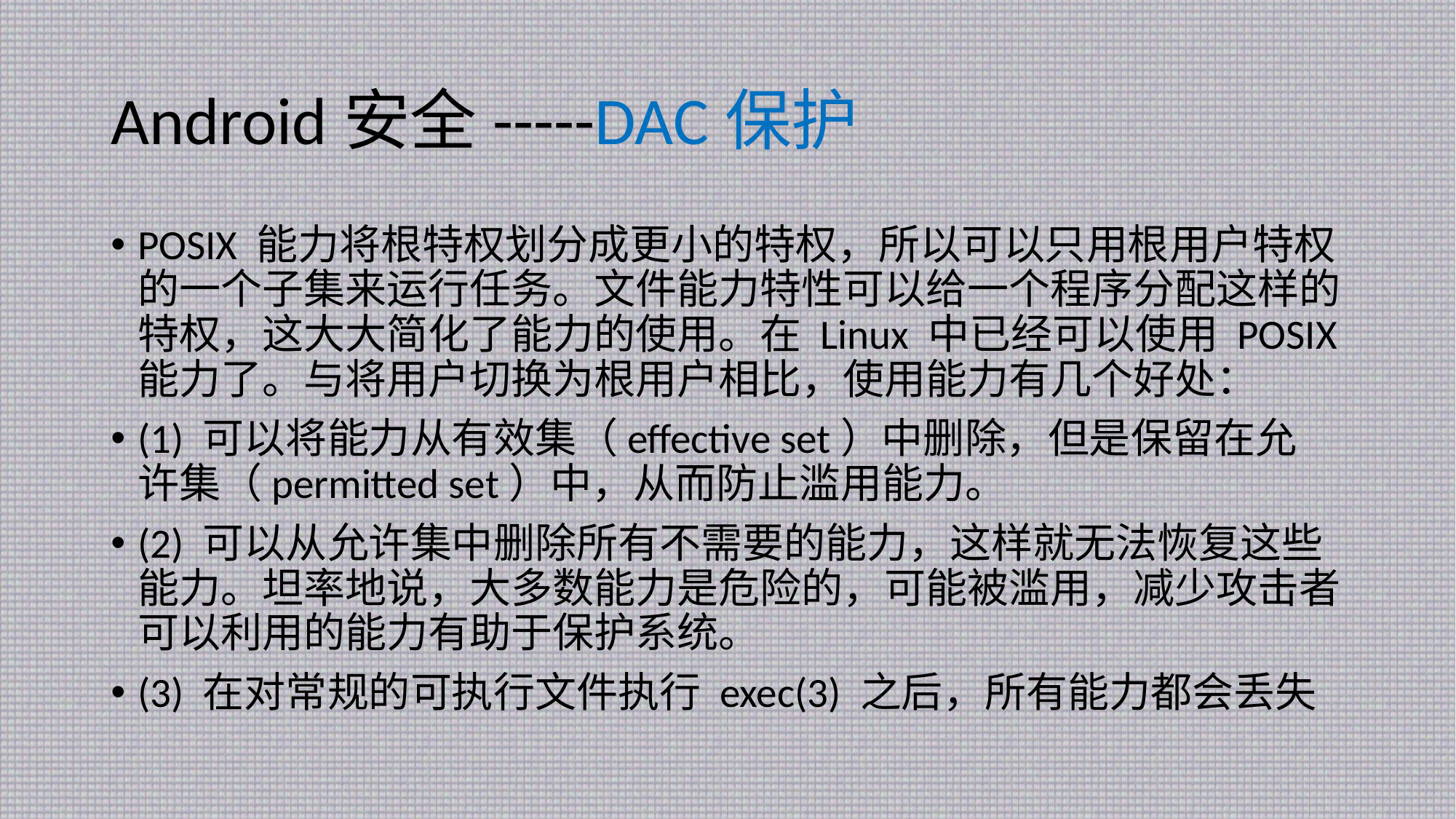

# Android安全-----DAC保护
POSIX 能力将根特权划分成更小的特权，所以可以只用根用户特权的一个子集来运行任务。文件能力特性可以给一个程序分配这样的特权，这大大简化了能力的使用。在 Linux 中已经可以使用 POSIX 能力了。与将用户切换为根用户相比，使用能力有几个好处：
(1) 可以将能力从有效集（effective set）中删除，但是保留在允   许集（permitted set）中，从而防止滥用能力。
(2) 可以从允许集中删除所有不需要的能力，这样就无法恢复这些能力。坦率地说，大多数能力是危险的，可能被滥用，减少攻击者可以利用的能力有助于保护系统。
(3) 在对常规的可执行文件执行 exec(3) 之后，所有能力都会丢失